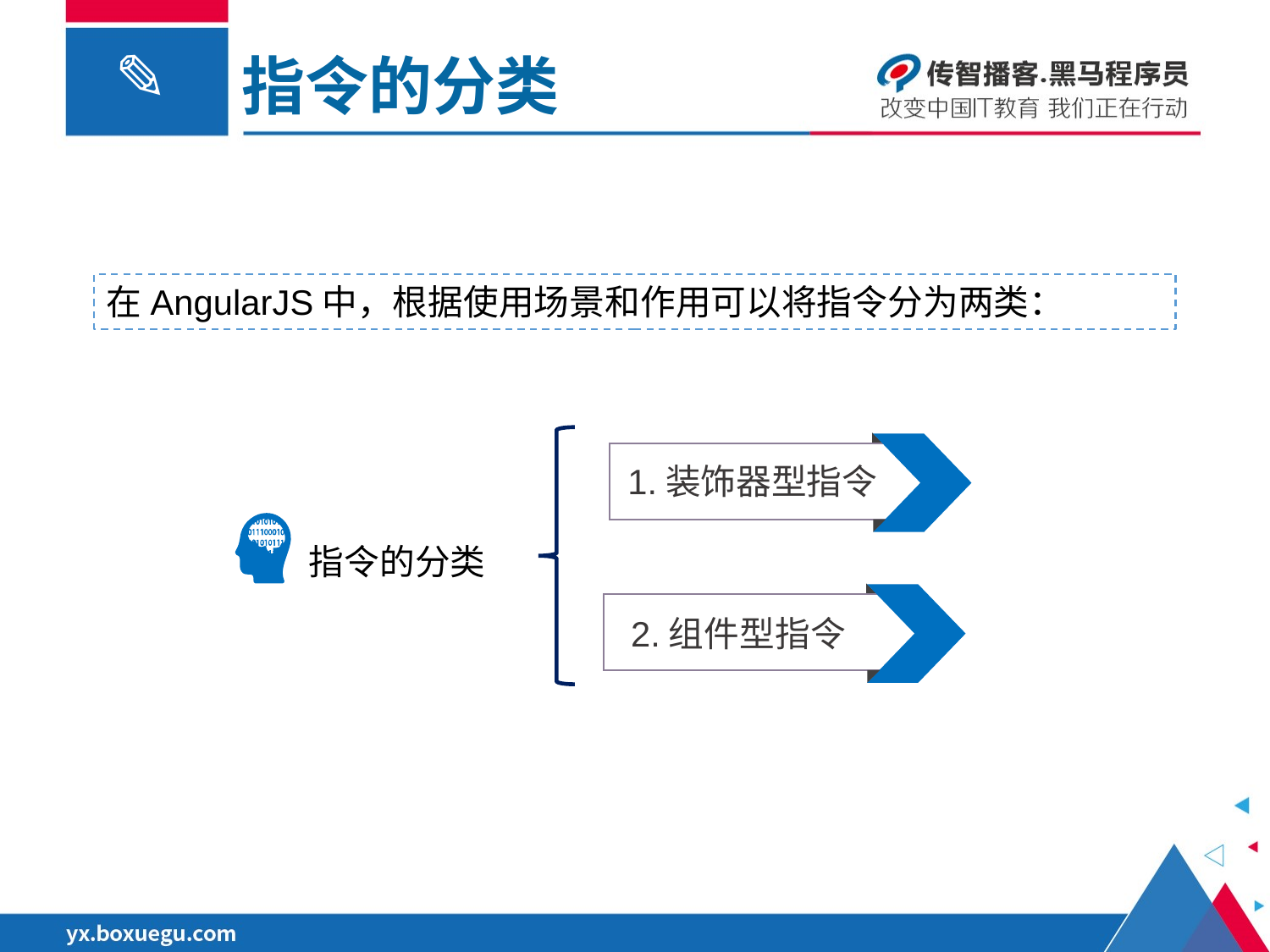

指令的分类
在AngularJS中，根据使用场景和作用可以将指令分为两类：

1.装饰器型指令

指令的分类

2.组件型指令